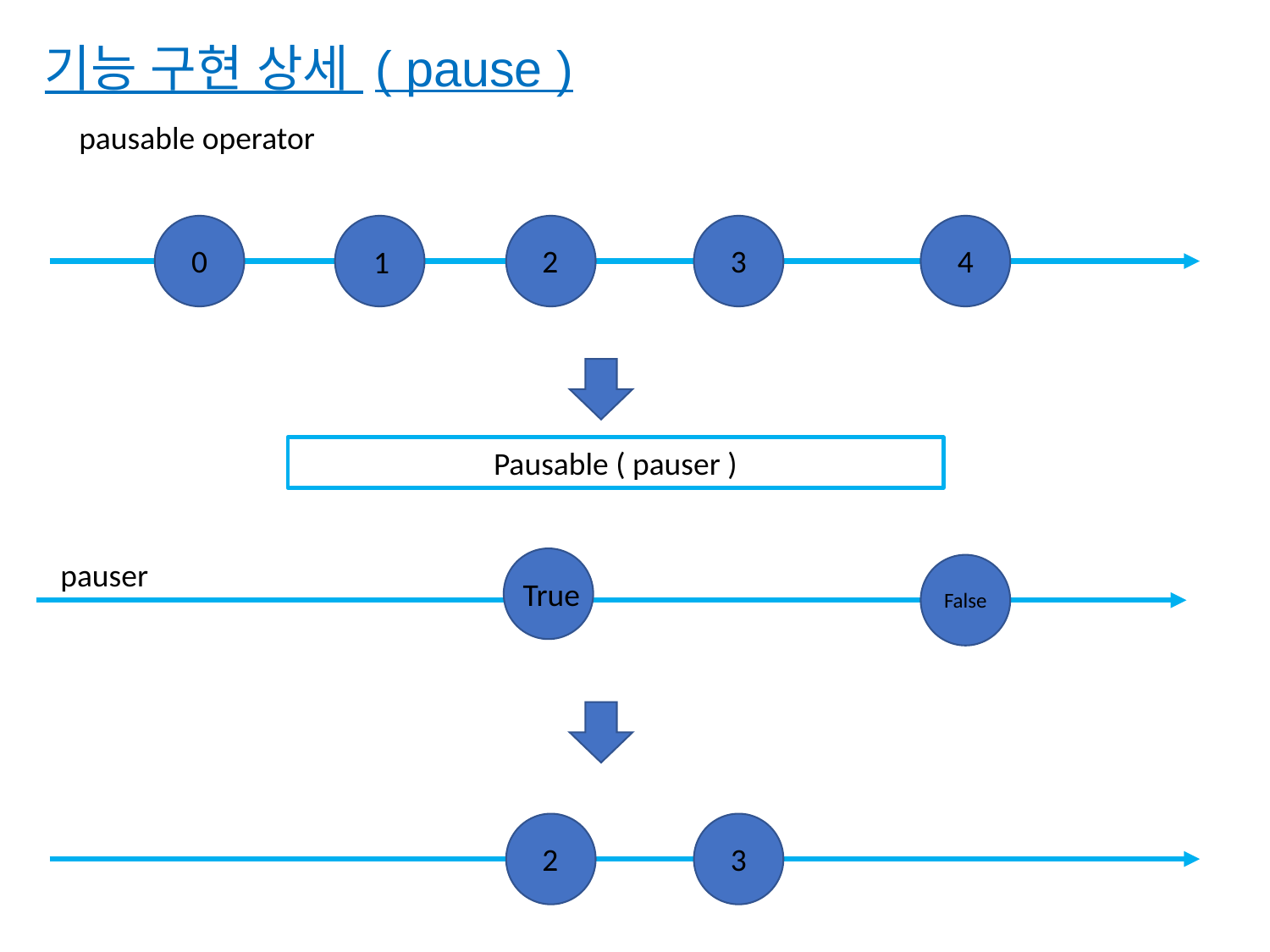

기능 구현 상세 ( pause )
pausable operator

0
2
3
4
1

Pausable ( pauser )

pauser

True
False

2
3